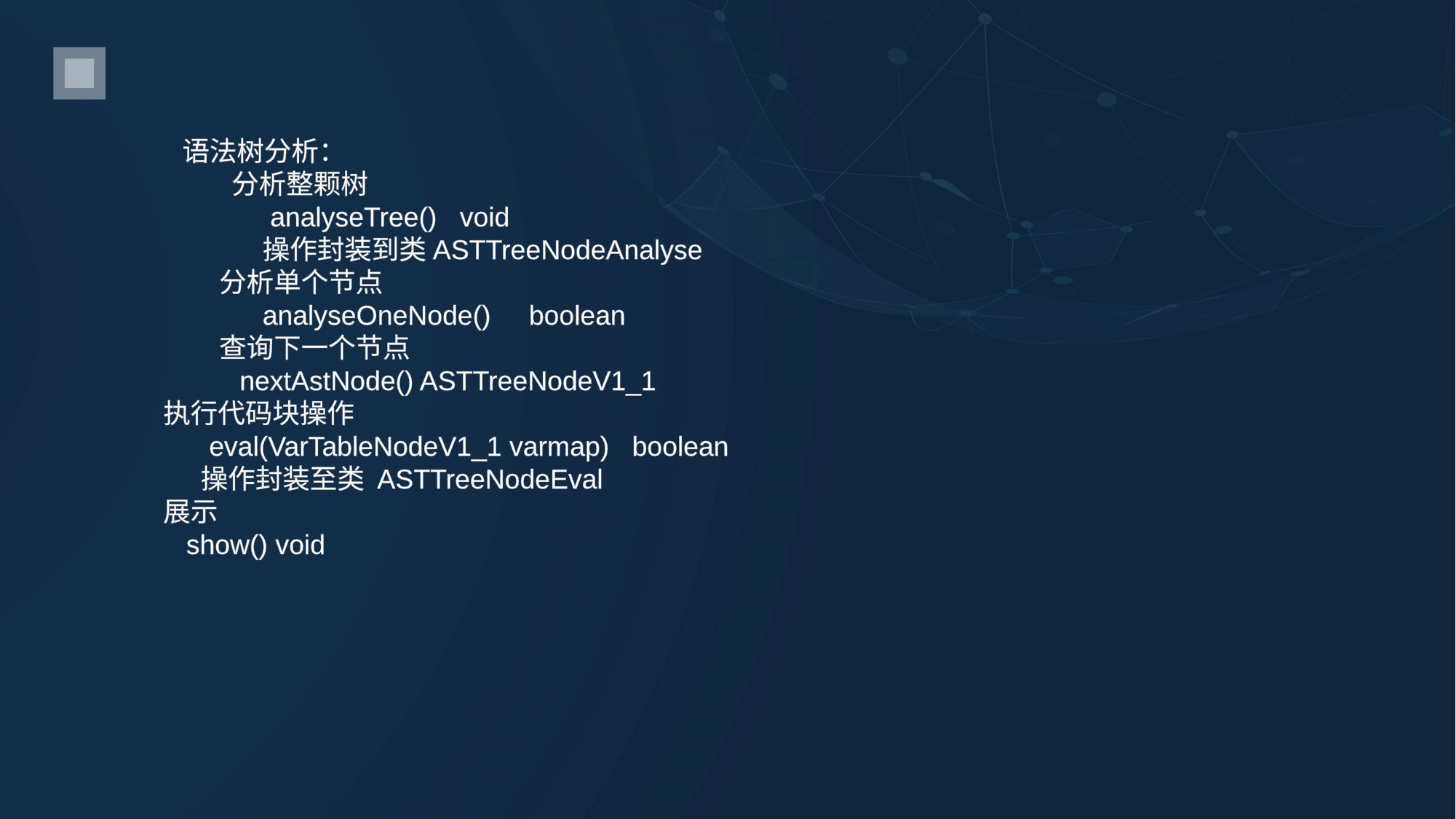

语法树分析：
          分析整颗树
              analyseTree()   void
               操作封装到类ASTTreeNodeAnalyse
        分析单个节点
             analyseOneNode()     boolean
        查询下一个节点
          nextAstNode() ASTTreeNodeV1_1
执行代码块操作
      eval(VarTableNodeV1_1 varmap)   boolean
     操作封装至类 ASTTreeNodeEval
展示
   show() void